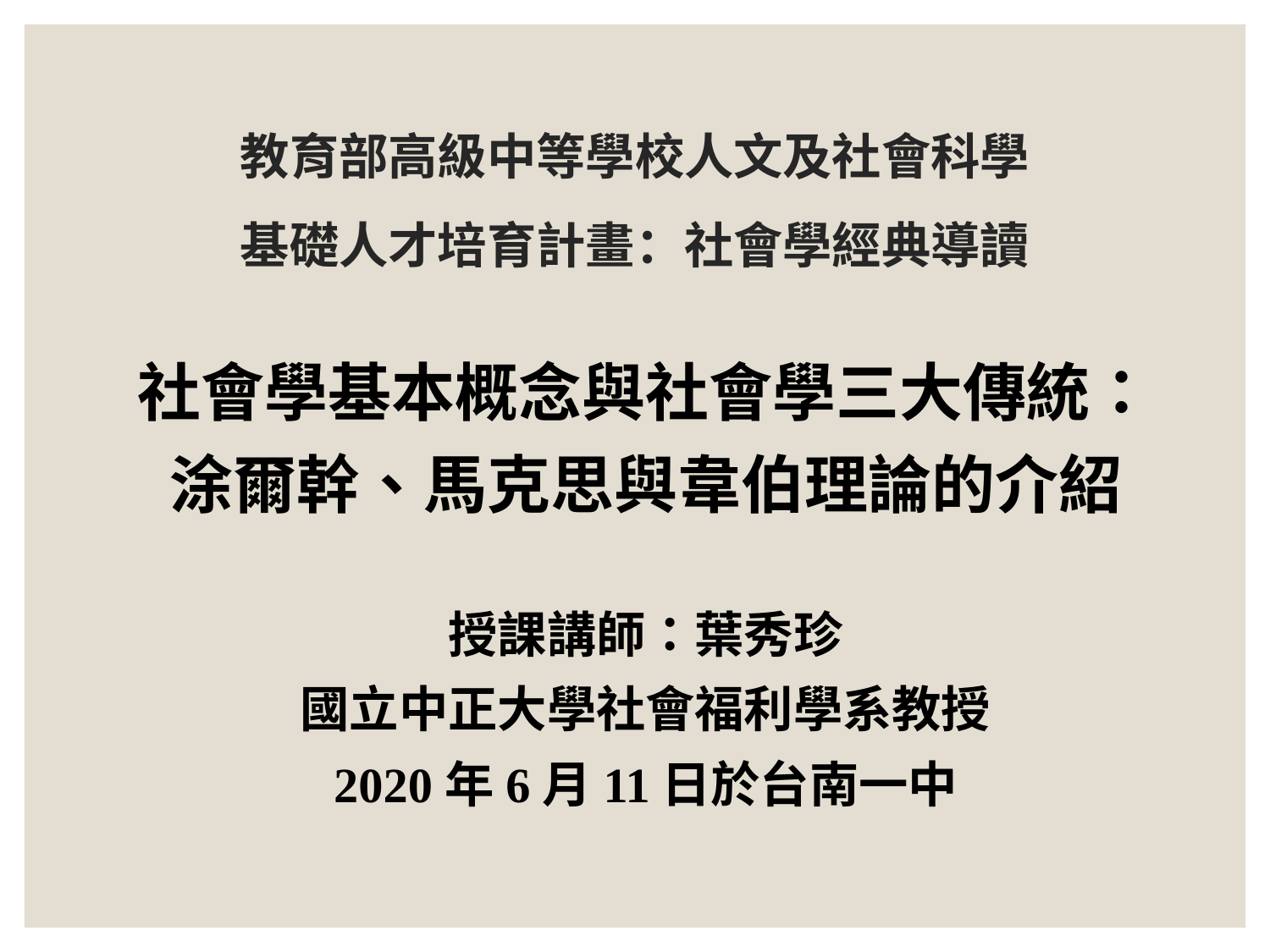

# 教育部高級中等學校人文及社會科學 基礎人才培育計畫：社會學經典導讀
社會學基本概念與社會學三大傳統：
涂爾幹、馬克思與韋伯理論的介紹

授課講師：葉秀珍
國立中正大學社會福利學系教授
2020年6月11日於台南一中